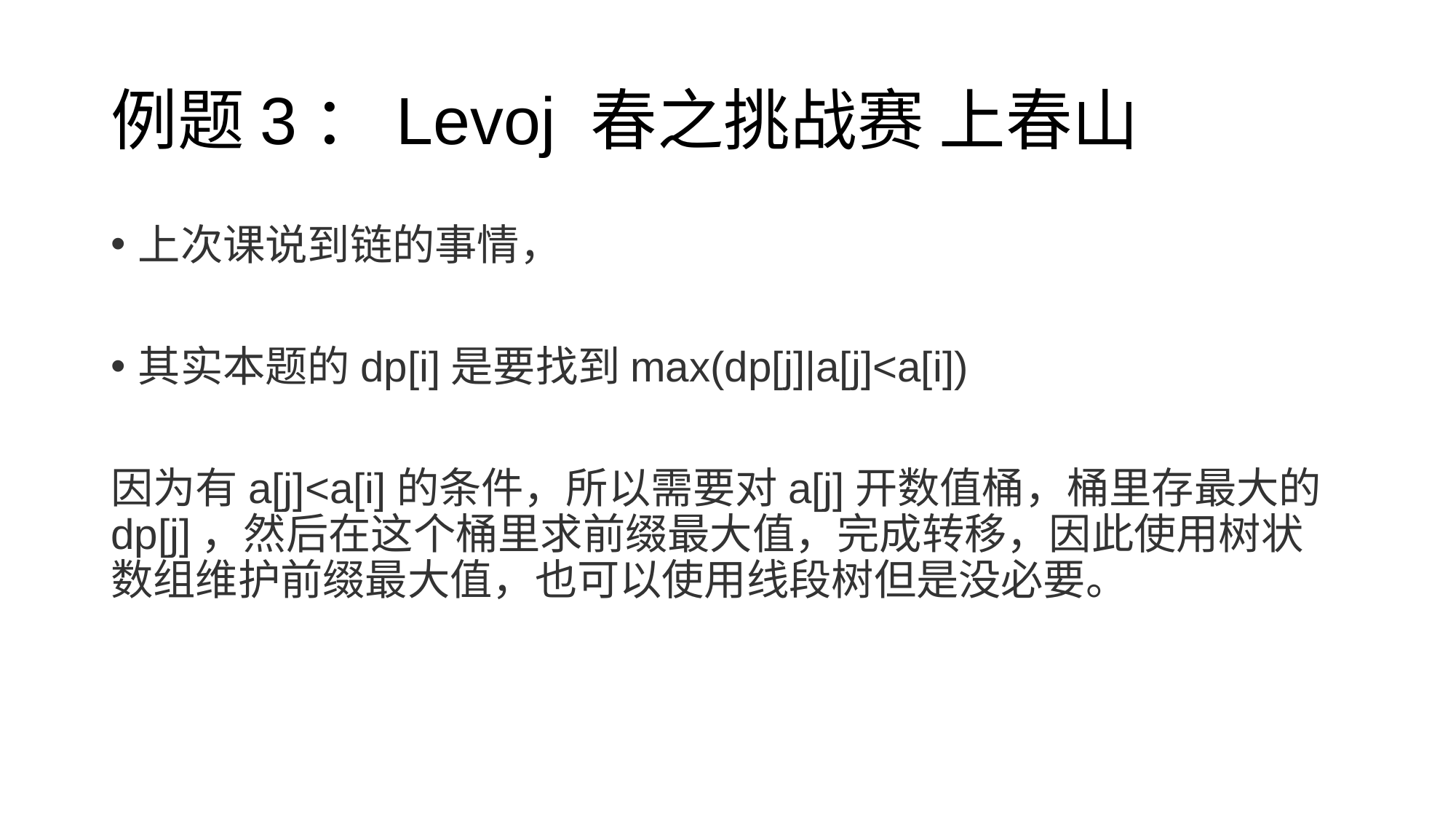

# 例题3：Levoj 春之挑战赛 上春山
上次课说到链的事情，

其实本题的dp[i]是要找到max(dp[j]|a[j]<a[i])

因为有a[j]<a[i]的条件，所以需要对a[j]开数值桶，桶里存最大的dp[j]，然后在这个桶里求前缀最大值，完成转移，因此使用树状数组维护前缀最大值，也可以使用线段树但是没必要。